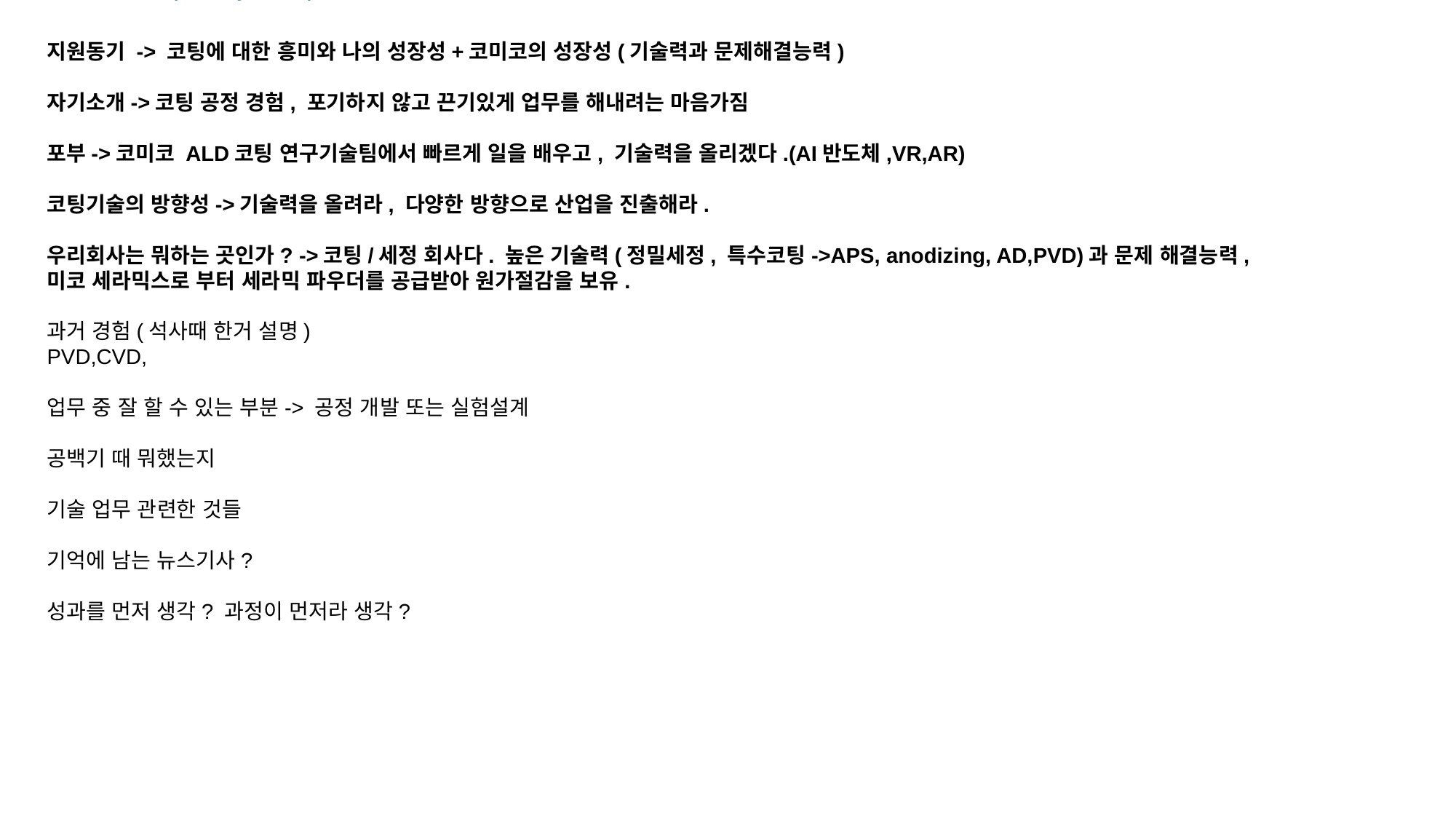

[Photolithography (3)/S.M.T.] 포토리소그래피의 8가지 기본 단계 (tistory.com)
지원동기 -> 코팅에 대한 흥미와 나의 성장성+코미코의 성장성(기술력과 문제해결능력)

자기소개->코팅 공정 경험, 포기하지 않고 끈기있게 업무를 해내려는 마음가짐

포부->코미코 ALD코팅 연구기술팀에서 빠르게 일을 배우고, 기술력을 올리겠다.(AI반도체,VR,AR)

코팅기술의 방향성->기술력을 올려라, 다양한 방향으로 산업을 진출해라.

우리회사는 뭐하는 곳인가? ->코팅/세정 회사다. 높은 기술력(정밀세정, 특수코팅->APS, anodizing, AD,PVD)과 문제 해결능력,미코 세라믹스로 부터 세라믹 파우더를 공급받아 원가절감을 보유.

과거 경험(석사때 한거 설명)
PVD,CVD,

업무 중 잘 할 수 있는 부분-> 공정 개발 또는 실험설계

공백기 때 뭐했는지

기술 업무 관련한 것들

기억에 남는 뉴스기사?

성과를 먼저 생각? 과정이 먼저라 생각?